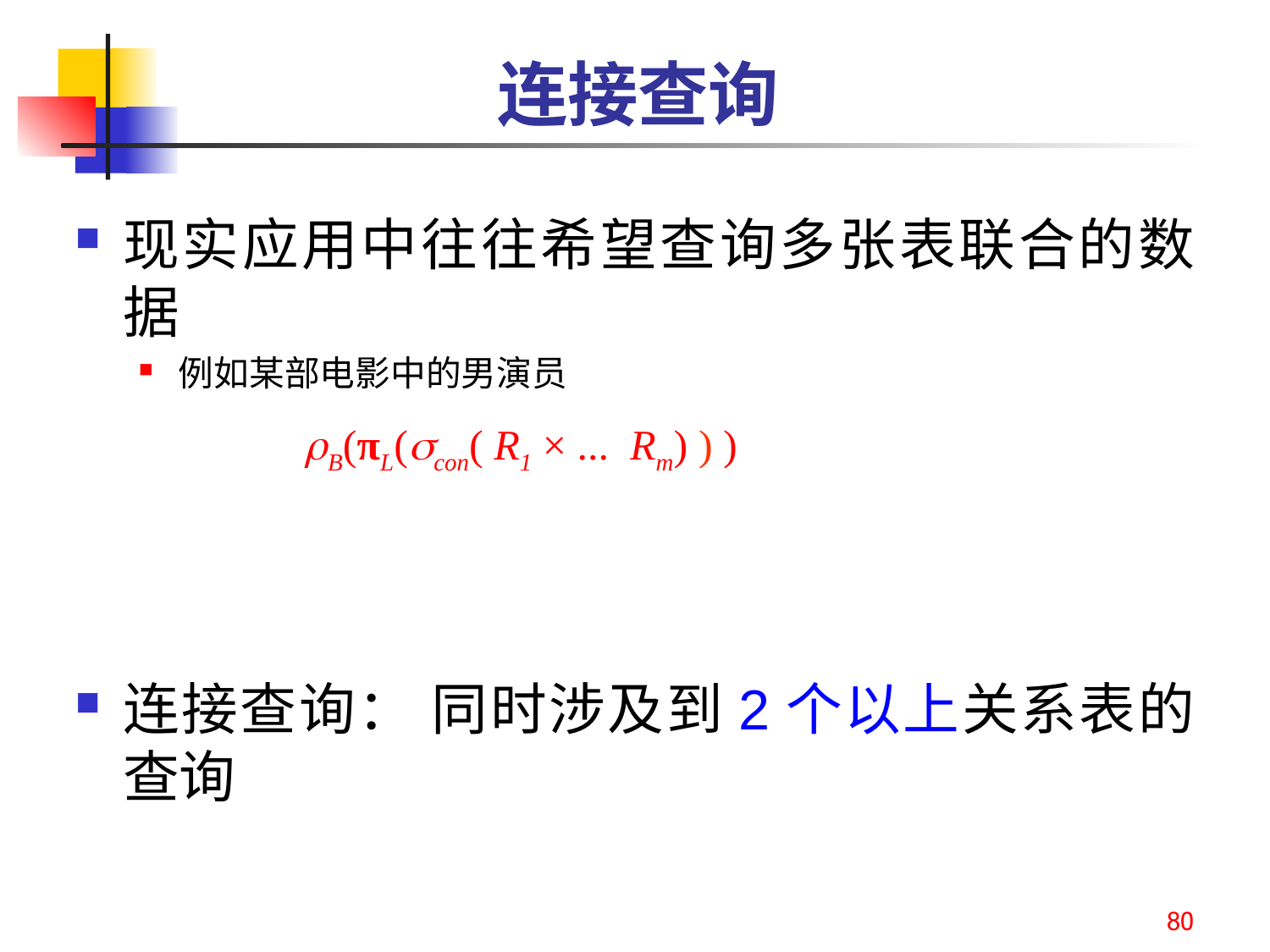

# 连接查询
现实应用中往往希望查询多张表联合的数据
例如某部电影中的男演员

连接查询： 同时涉及到2个以上关系表的查询

ρB(πL(σcon( R1 × ...  Rm) ) )
80